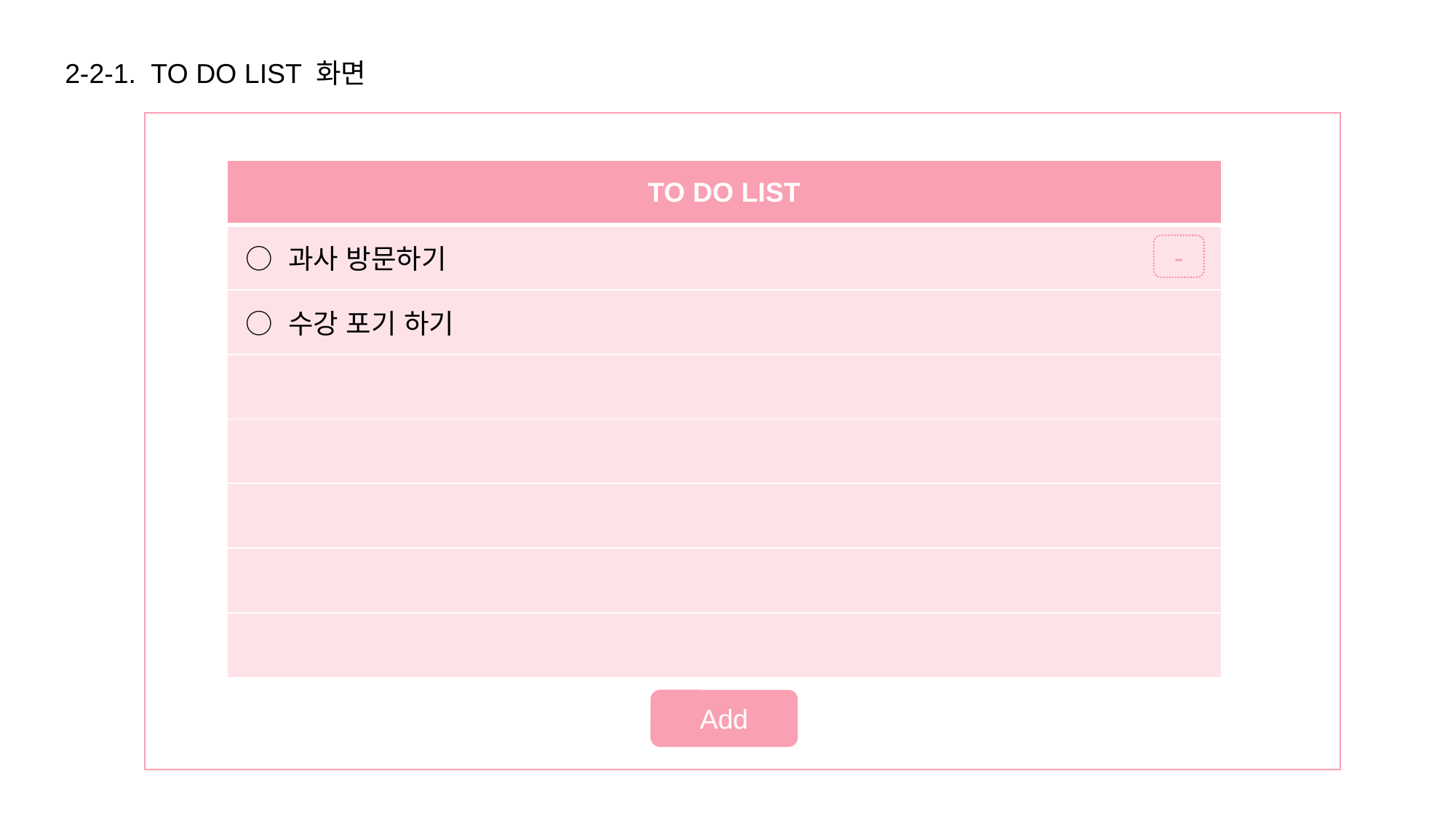

2-2-1.  TO DO LIST 화면

| TO DO LIST |
| --- |
| ○ 과사 방문하기 |
| ○ 수강 포기 하기 |
|  |
|  |
|  |
|  |
|  |
-
Add